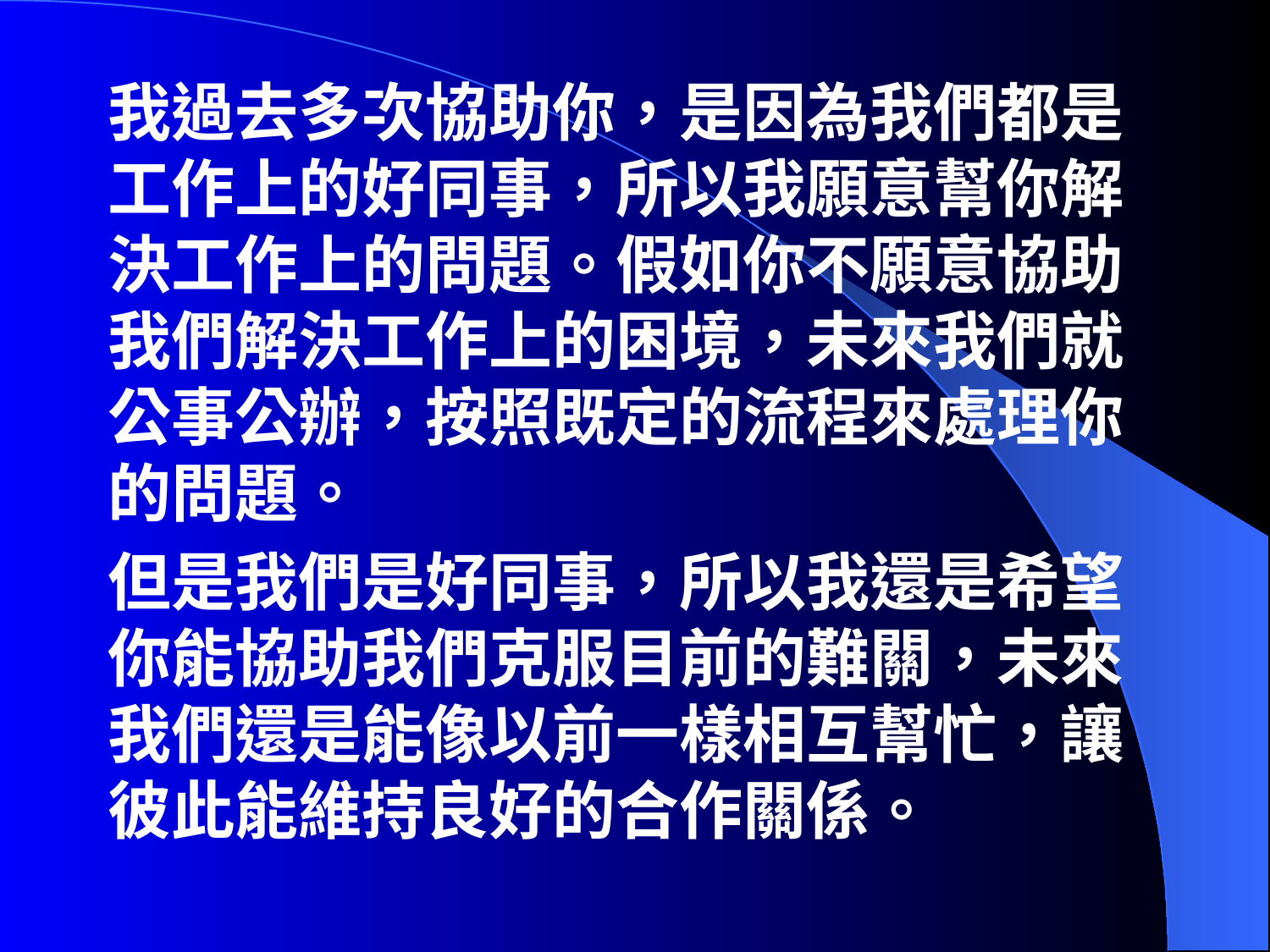

我過去多次協助你，是因為我們都是工作上的好同事，所以我願意幫你解決工作上的問題。假如你不願意協助我們解決工作上的困境，未來我們就公事公辦，按照既定的流程來處理你的問題。
但是我們是好同事，所以我還是希望你能協助我們克服目前的難關，未來我們還是能像以前一樣相互幫忙，讓彼此能維持良好的合作關係。